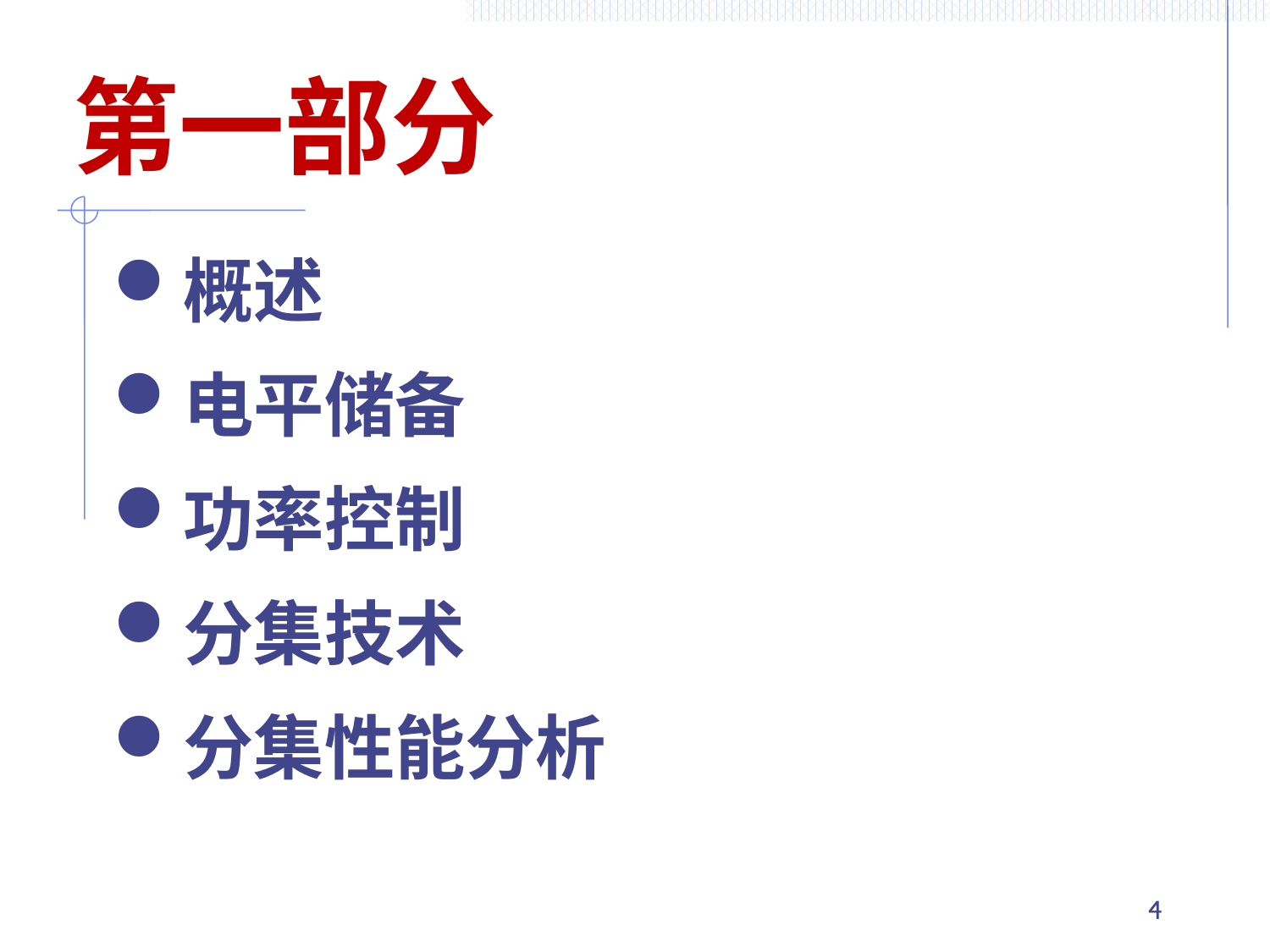

第一部分
概述
电平储备
功率控制
分集技术
分集性能分析

4